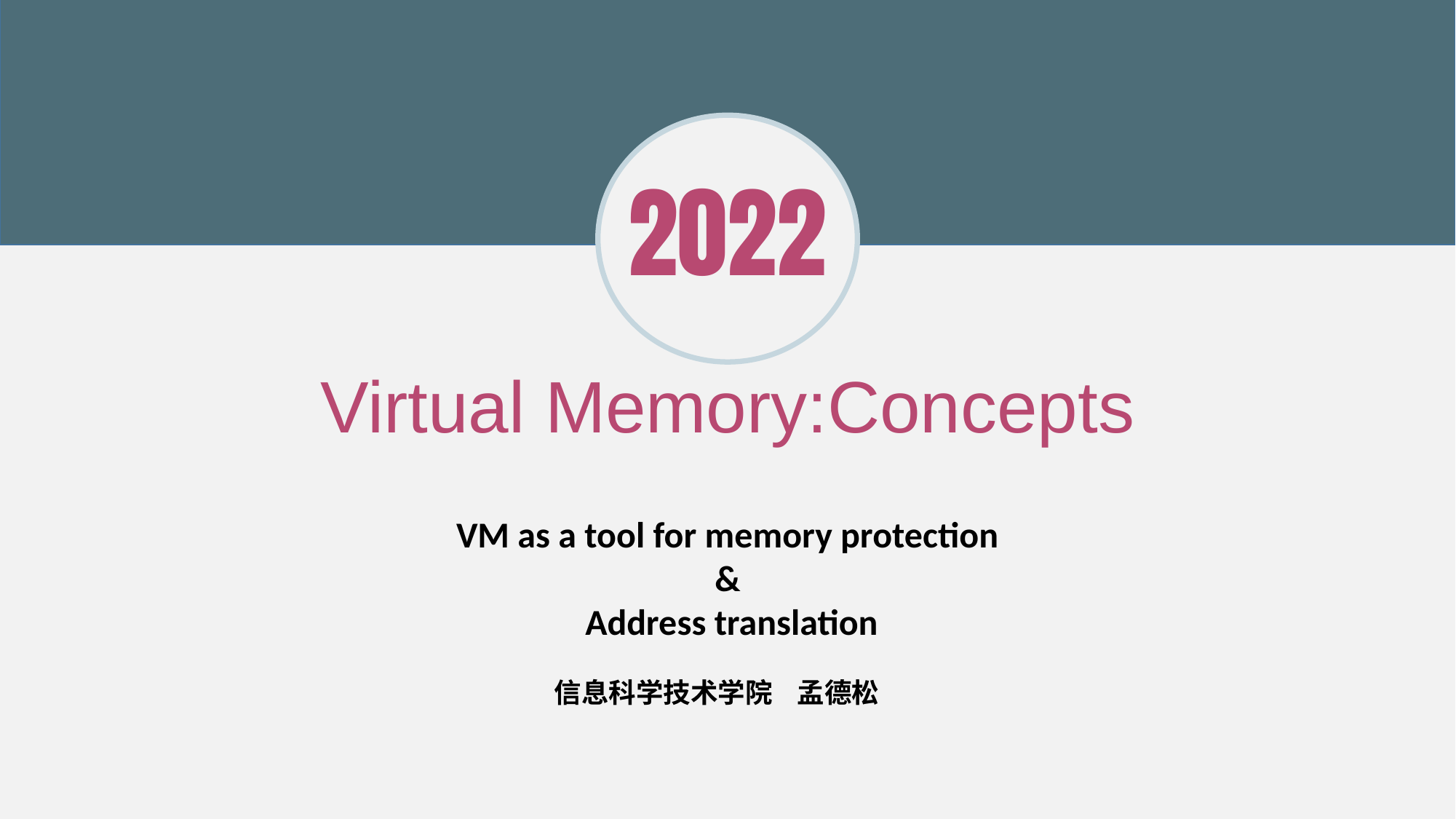

2022

Virtual Memory:Concepts
VM as a tool for memory protection
&
 Address translation
信息科学技术学院    孟德松